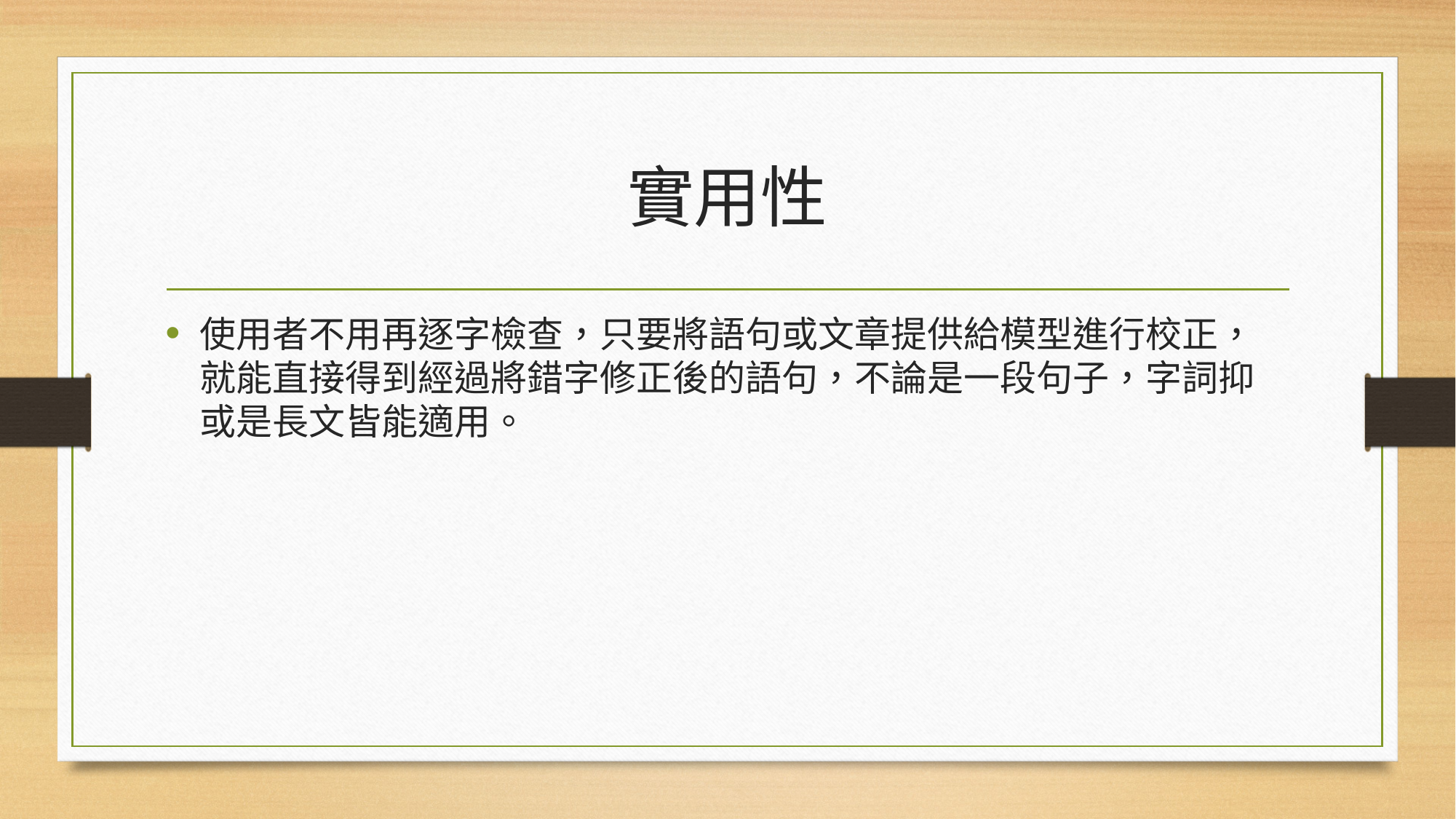

# 實用性
使用者不用再逐字檢查，只要將語句或文章提供給模型進行校正，就能直接得到經過將錯字修正後的語句，不論是一段句子，字詞抑或是長文皆能適用。